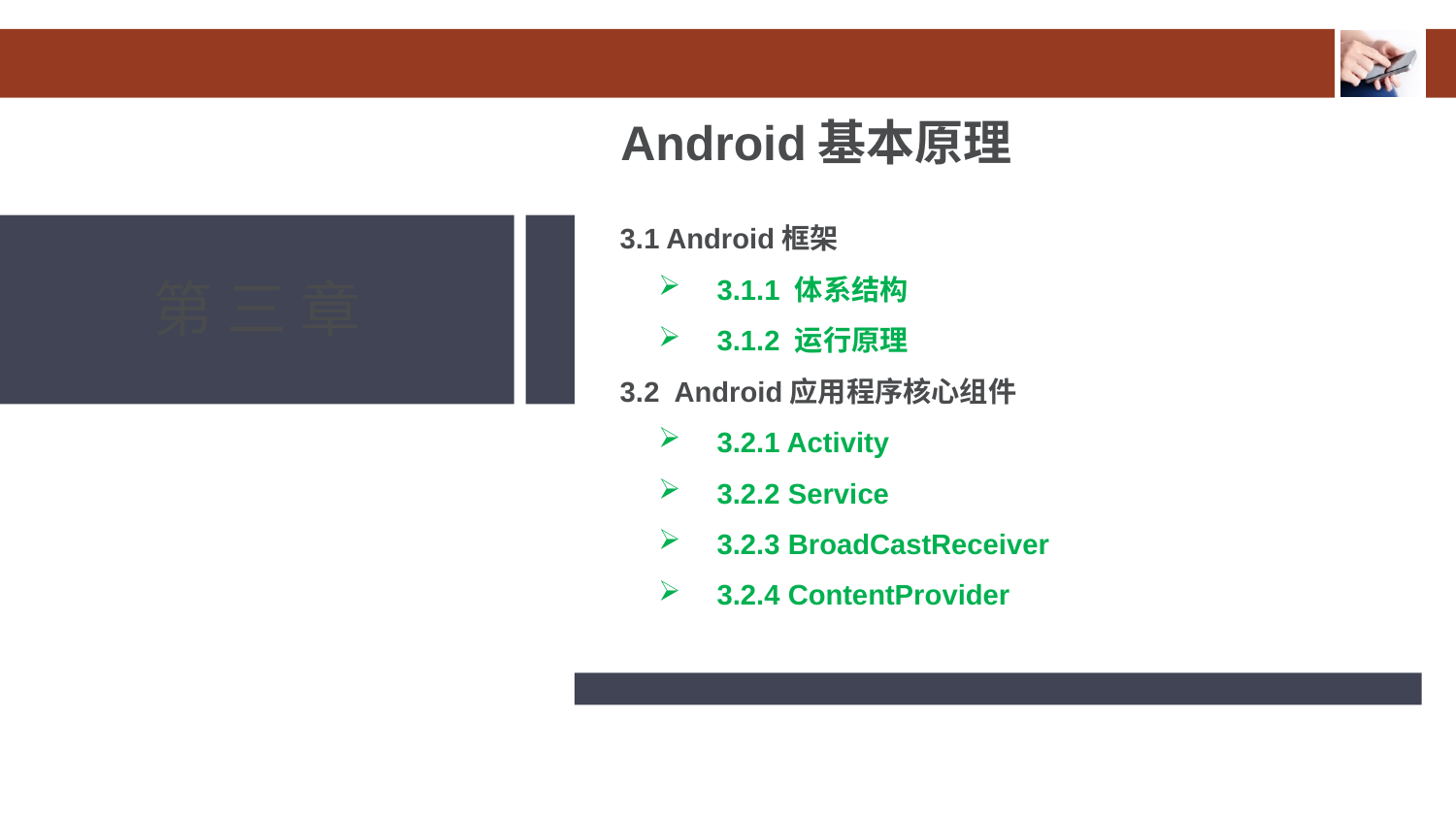

Android基本原理
3.1 Android框架
   3.1.1 体系结构
   3.1.2 运行原理
3.2  Android应用程序核心组件
   3.2.1 Activity
   3.2.2 Service
   3.2.3 BroadCastReceiver
   3.2.4 ContentProvider

第 三 章